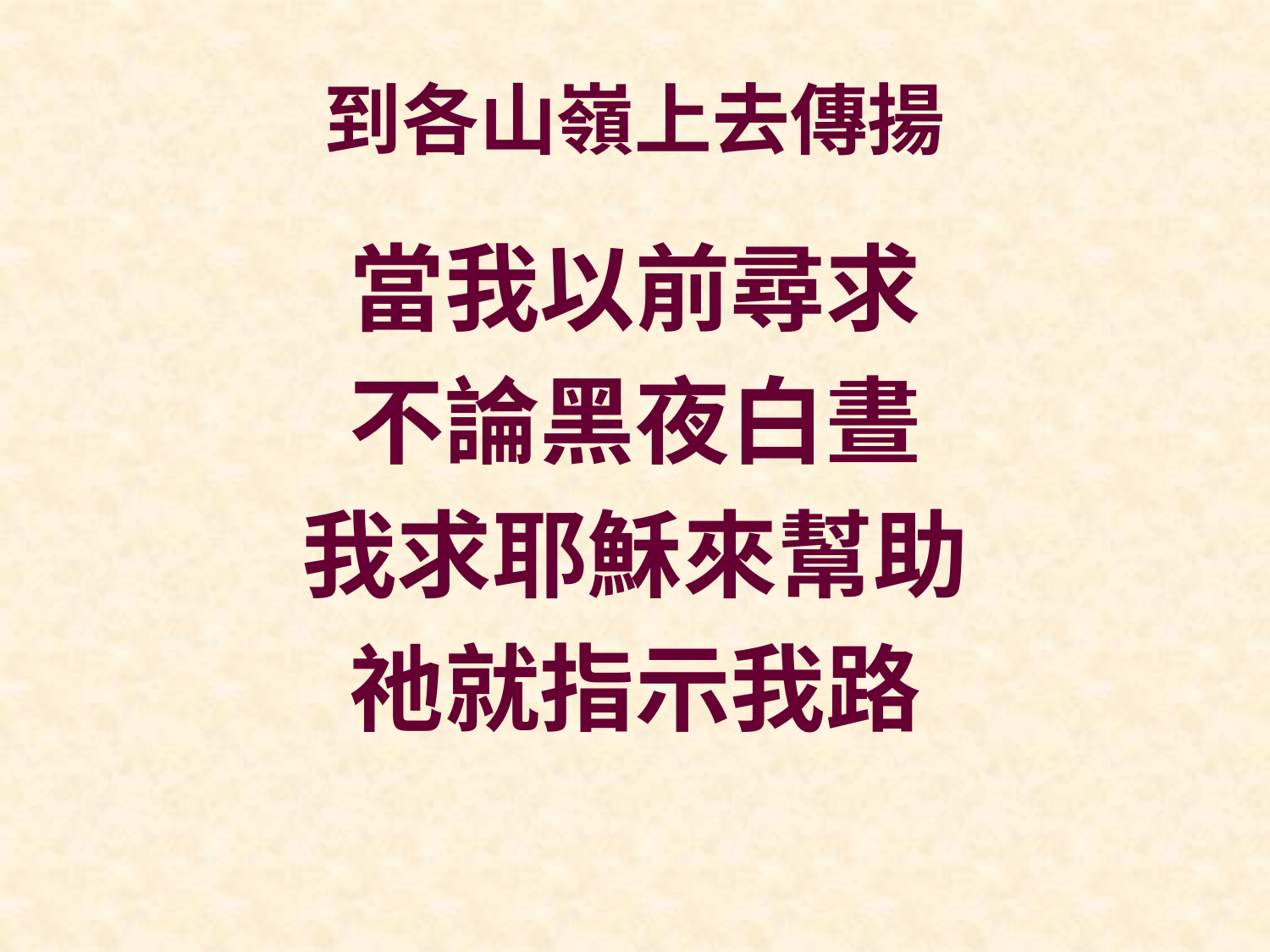

# 到各山嶺上去傳揚
當我以前尋求
不論黑夜白晝
我求耶穌來幫助
祂就指示我路